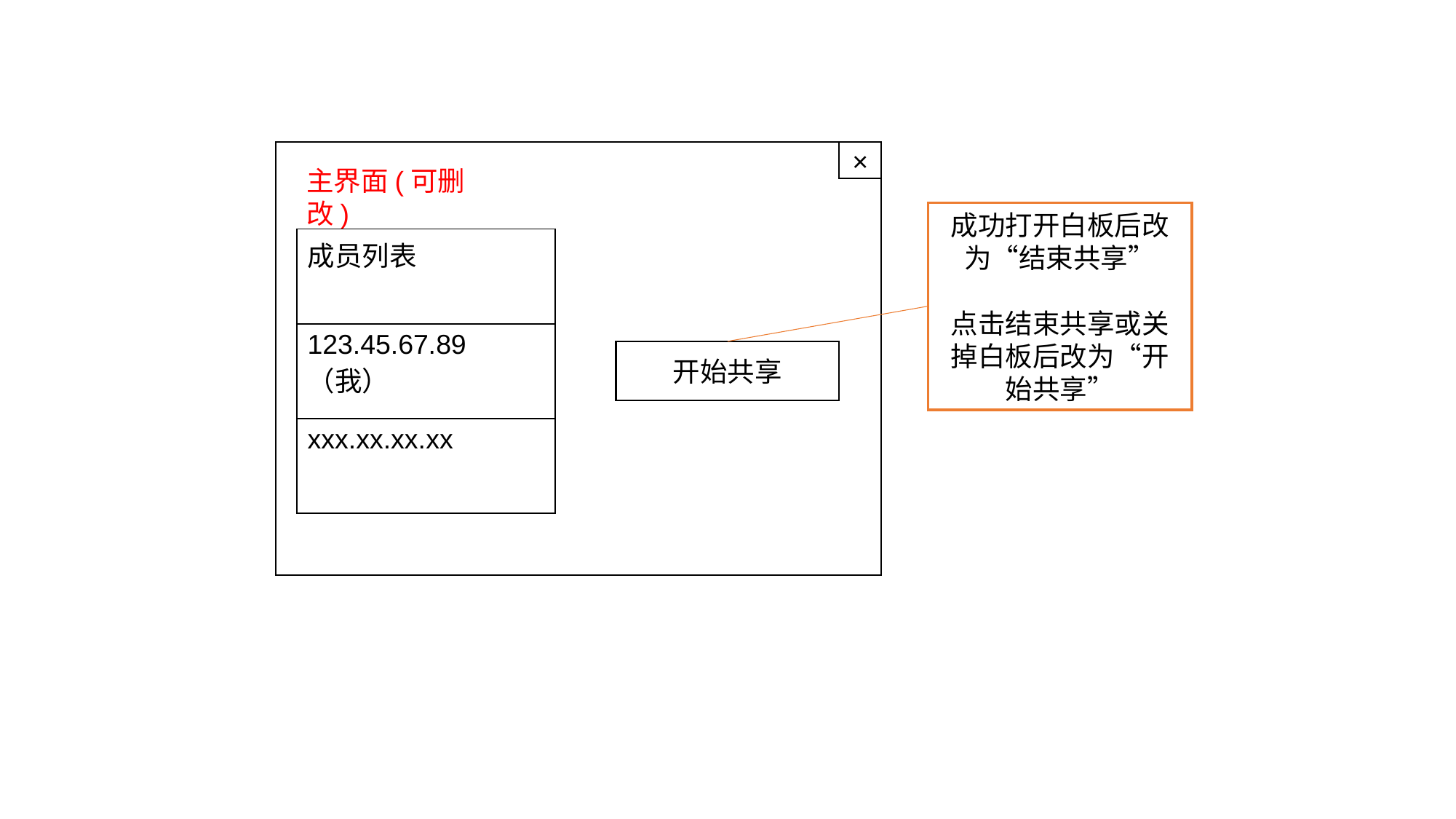

×
主界面(可删改)
成功打开白板后改为“结束共享”

点击结束共享或关掉白板后改为“开始共享”
| 成员列表 |
| --- |
| 123.45.67.89 （我） |
| xxx.xx.xx.xx |
开始共享